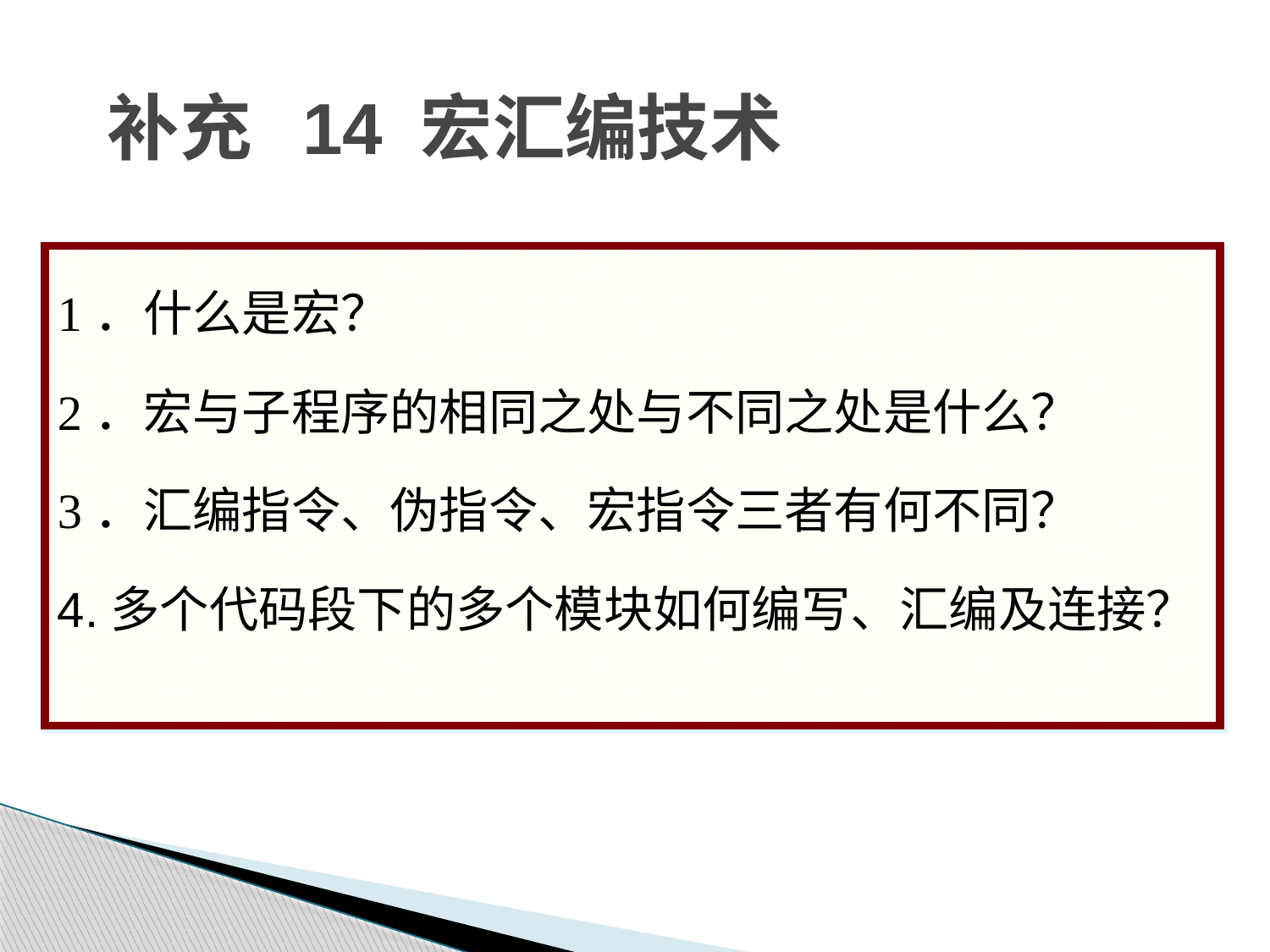

# 补充  14 宏汇编技术
1．什么是宏？
2．宏与子程序的相同之处与不同之处是什么？
3．汇编指令、伪指令、宏指令三者有何不同？
4.多个代码段下的多个模块如何编写、汇编及连接？